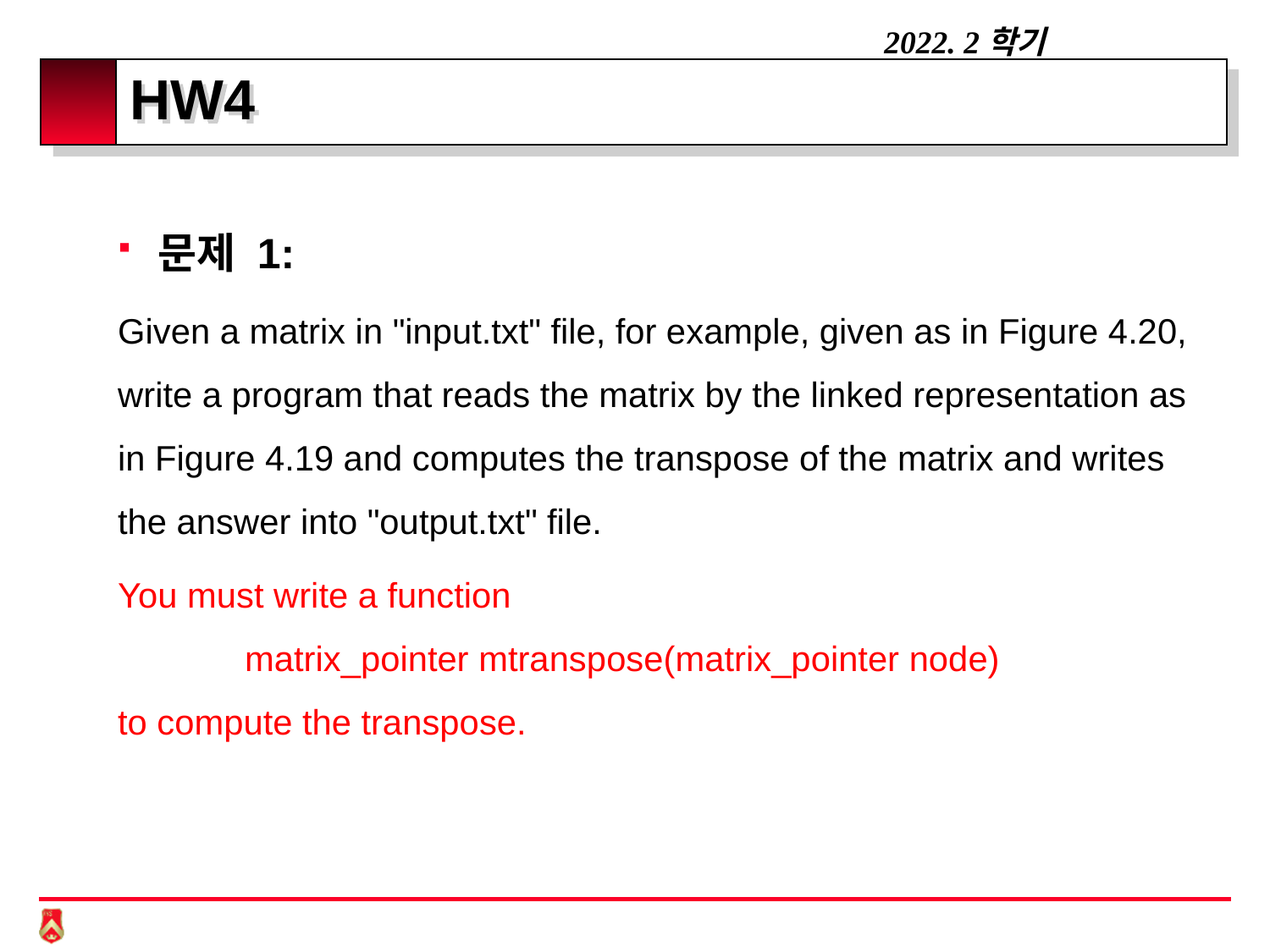

# HW4

문제 1:
Given a matrix in "input.txt" file, for example, given as in Figure 4.20, write a program that reads the matrix by the linked representation as in Figure 4.19 and computes the transpose of the matrix and writes the answer into "output.txt" file.
You must write a function
	matrix_pointer mtranspose(matrix_pointer node)
to compute the transpose.